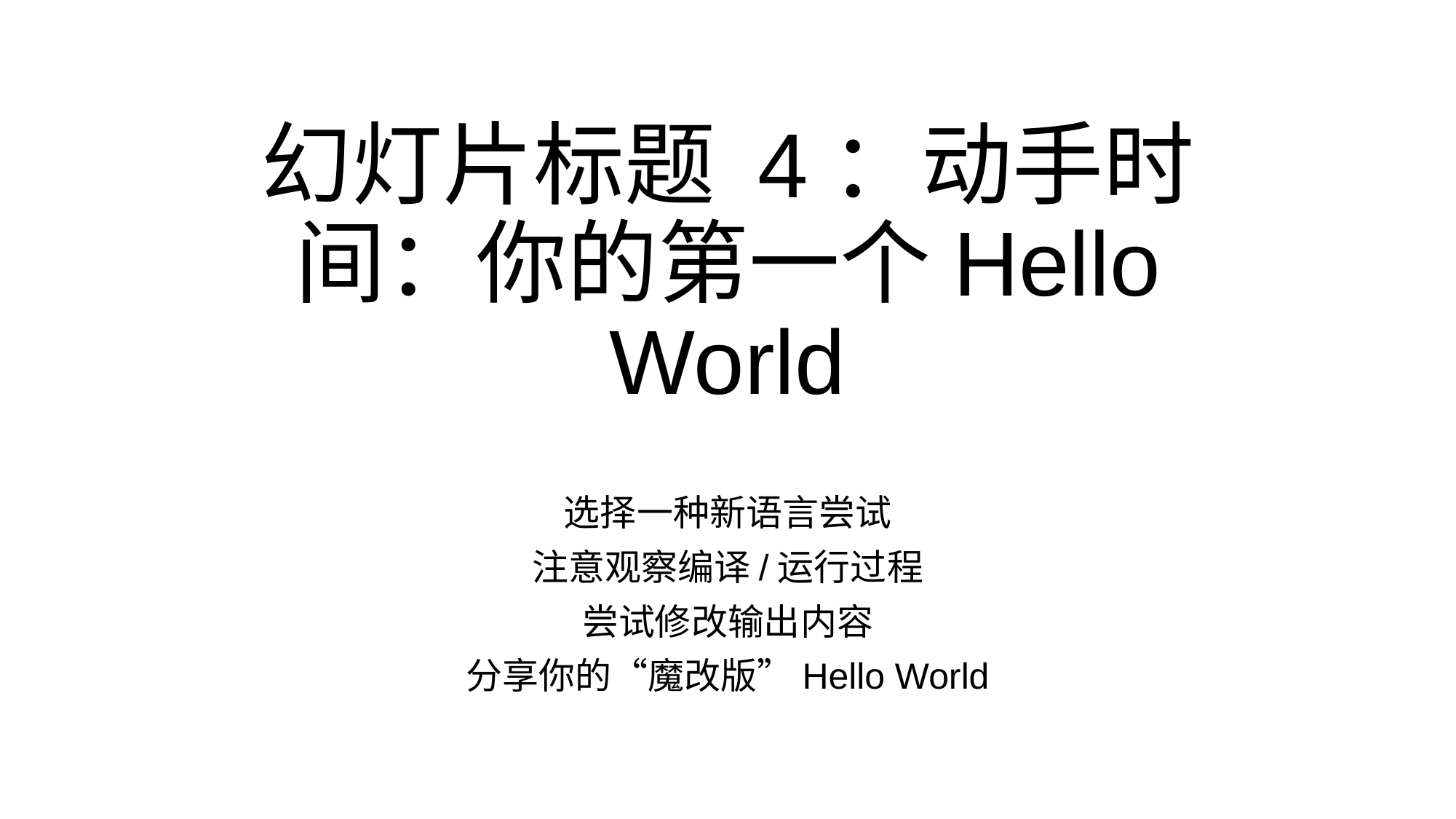

# 幻灯片标题 4：动手时间：你的第一个Hello World

选择一种新语言尝试
注意观察编译/运行过程
尝试修改输出内容
分享你的“魔改版”Hello World